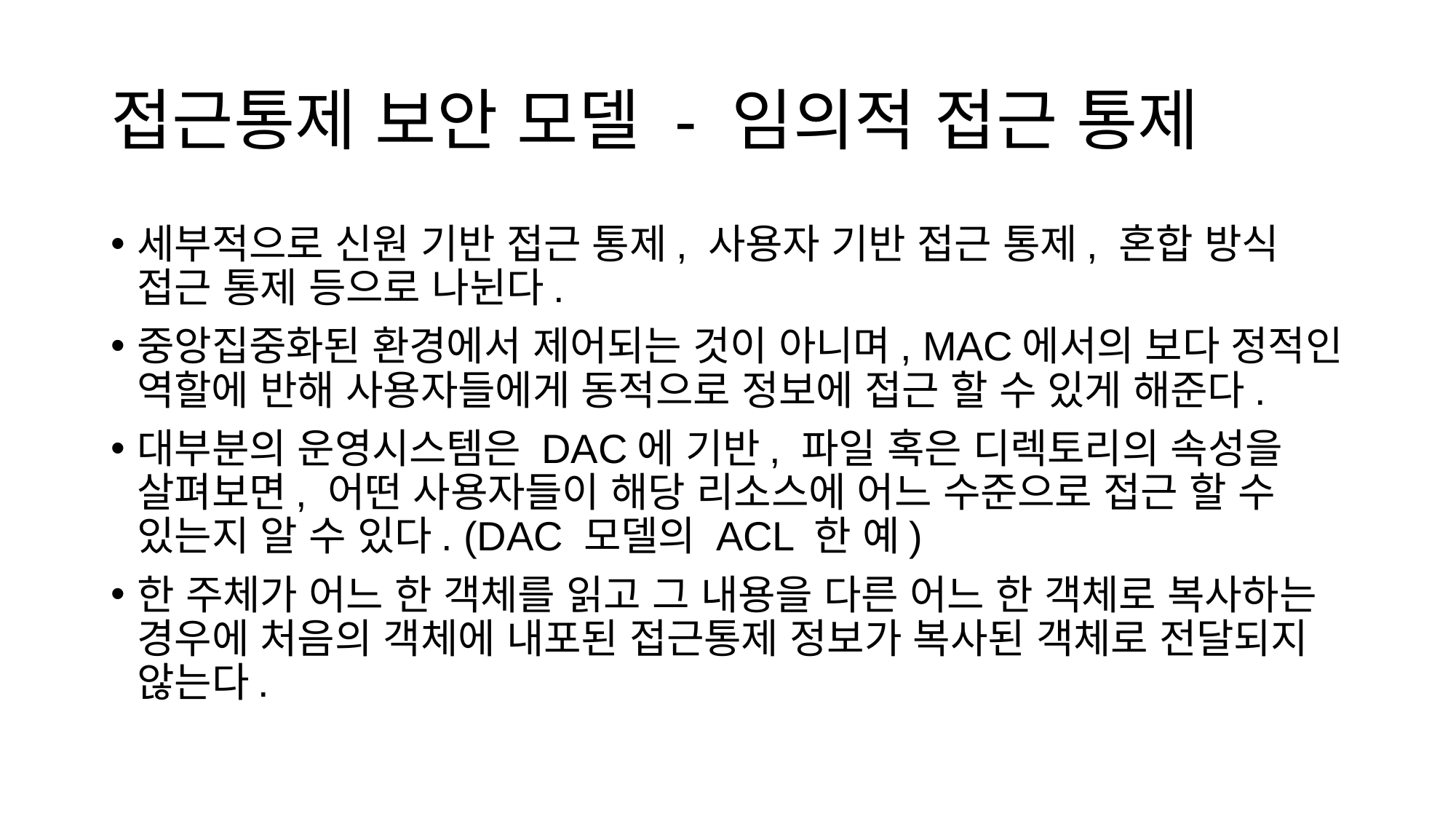

# 접근통제 보안 모델 - 임의적 접근 통제
세부적으로 신원 기반 접근 통제, 사용자 기반 접근 통제, 혼합 방식 접근 통제 등으로 나뉜다.
중앙집중화된 환경에서 제어되는 것이 아니며, MAC에서의 보다 정적인 역할에 반해 사용자들에게 동적으로 정보에 접근 할 수 있게 해준다.
대부분의 운영시스템은 DAC에 기반, 파일 혹은 디렉토리의 속성을 살펴보면, 어떤 사용자들이 해당 리소스에 어느 수준으로 접근 할 수 있는지 알 수 있다. (DAC 모델의 ACL 한 예)
한 주체가 어느 한 객체를 읽고 그 내용을 다른 어느 한 객체로 복사하는 경우에 처음의 객체에 내포된 접근통제 정보가 복사된 객체로 전달되지 않는다.